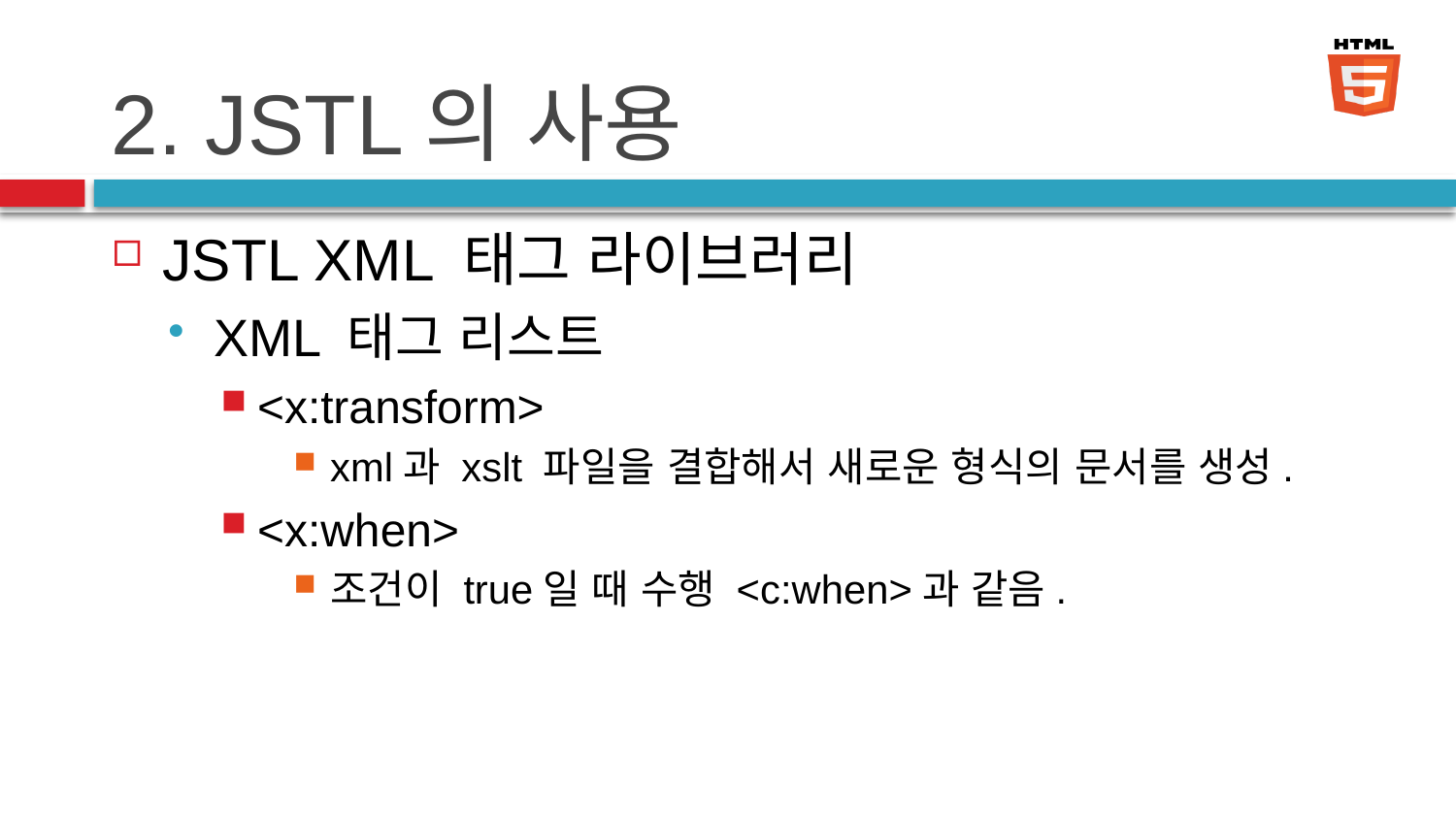

# 2. JSTL의 사용
JSTL XML 태그 라이브러리
XML 태그 리스트
<x:transform>
xml과 xslt 파일을 결합해서 새로운 형식의 문서를 생성.
<x:when>
조건이 true일 때 수행 <c:when>과 같음.